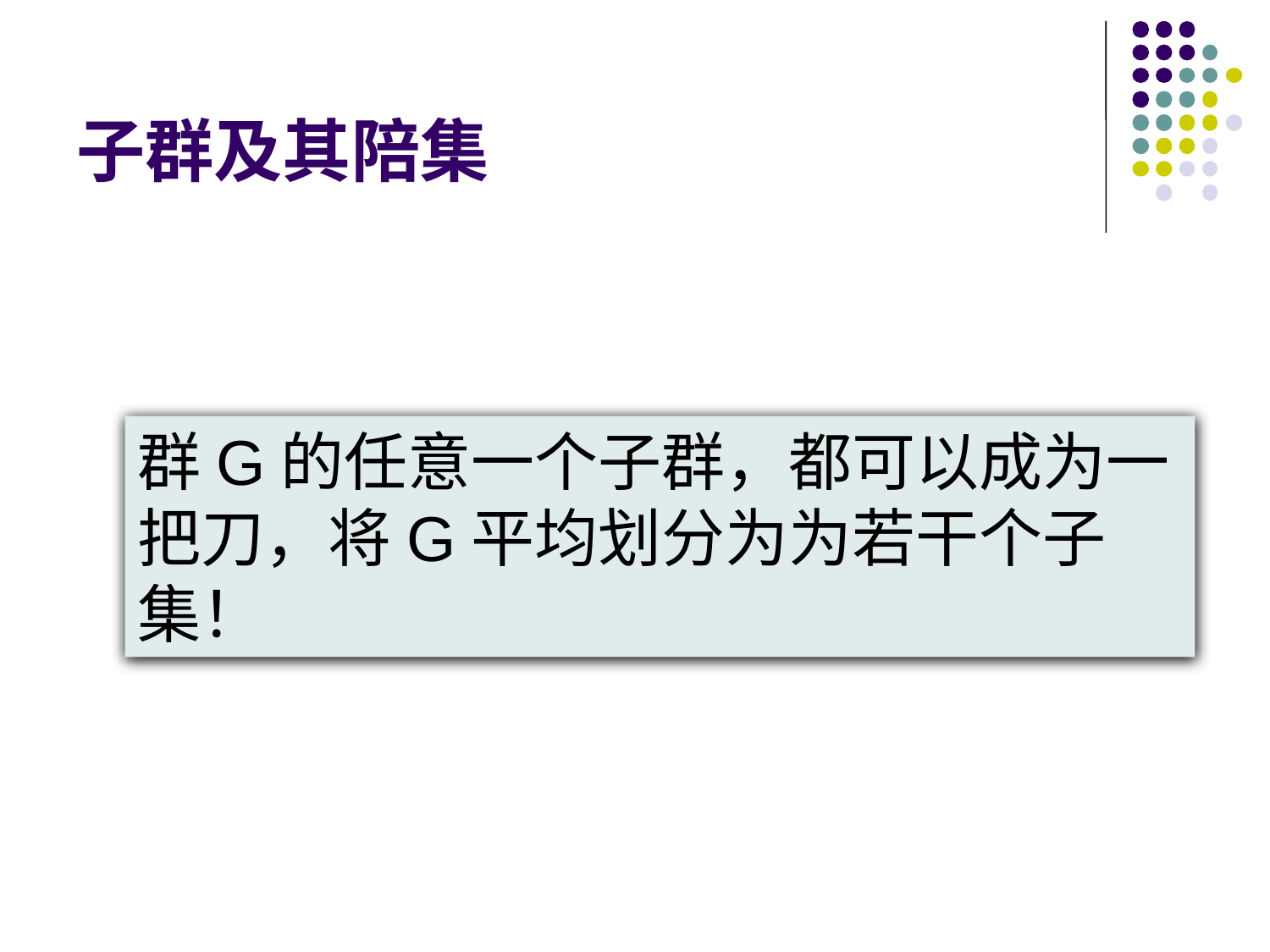

# 子群及其陪集
群G的任意一个子群，都可以成为一把刀，将G平均划分为为若干个子集！